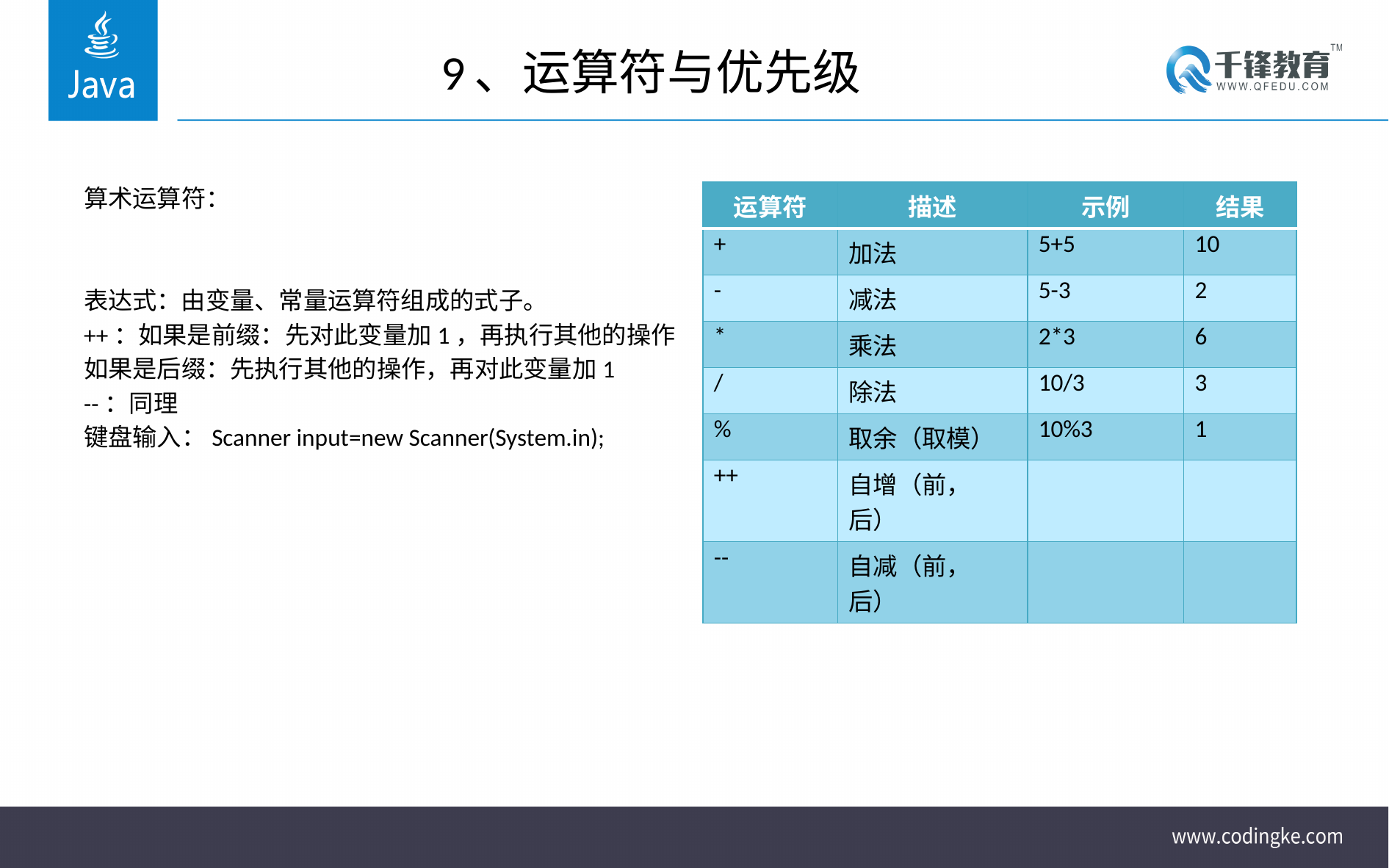

# 9、运算符与优先级
算术运算符：

表达式：由变量、常量运算符组成的式子。
++：如果是前缀：先对此变量加1，再执行其他的操作
如果是后缀：先执行其他的操作，再对此变量加1
--：同理
键盘输入：Scanner input=new Scanner(System.in);

| 运算符 | 描述 | 示例 | 结果 |
| --- | --- | --- | --- |
| + | 加法 | 5+5 | 10 |
| - | 减法 | 5-3 | 2 |
| \* | 乘法 | 2\*3 | 6 |
| / | 除法 | 10/3 | 3 |
| % | 取余（取模） | 10%3 | 1 |
| ++ | 自增（前，后） |  |  |
| -- | 自减（前，后） |  |  |